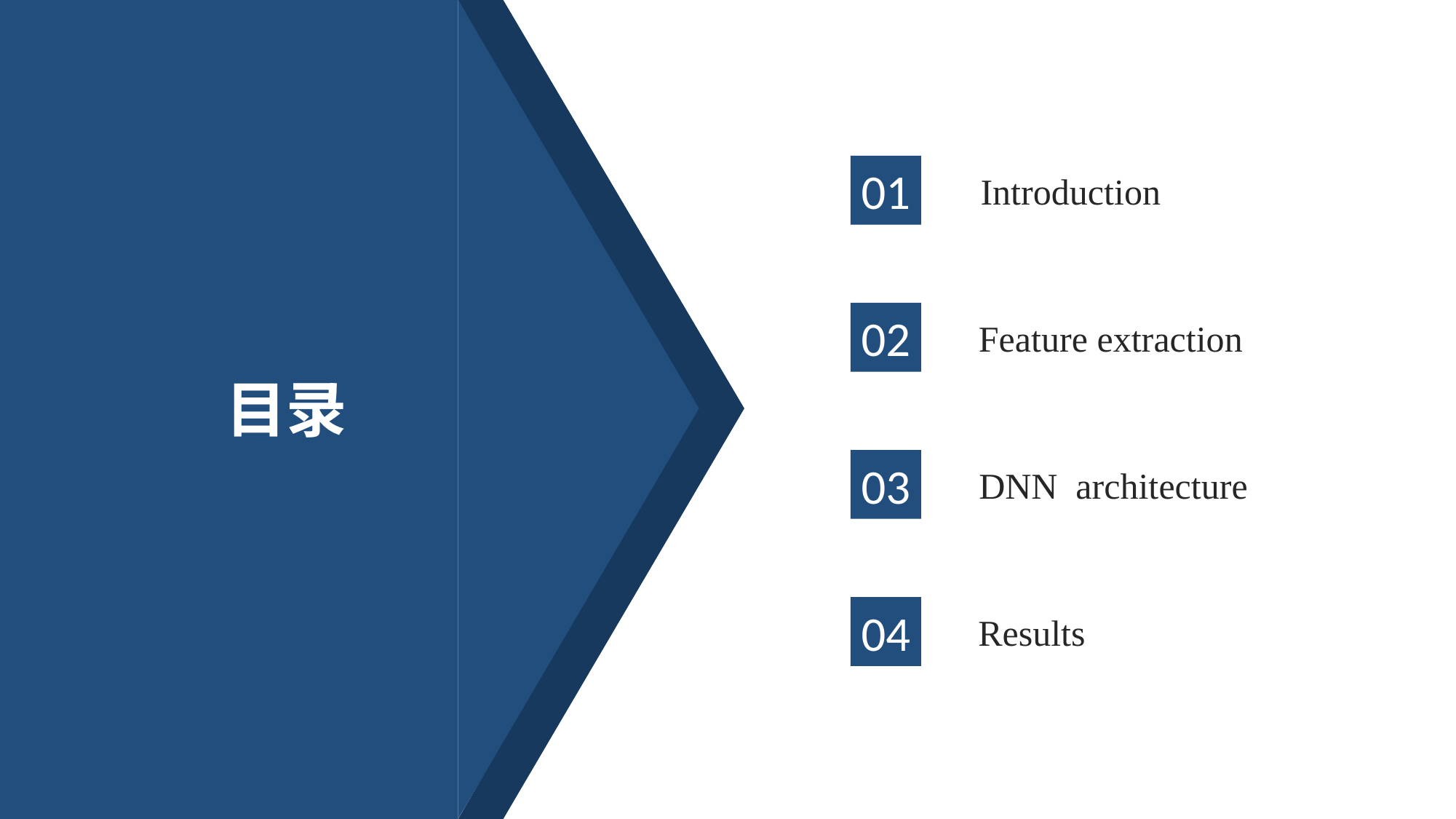

01
Introduction

02
Feature extraction
目录

03
DNN  architecture
04
Results